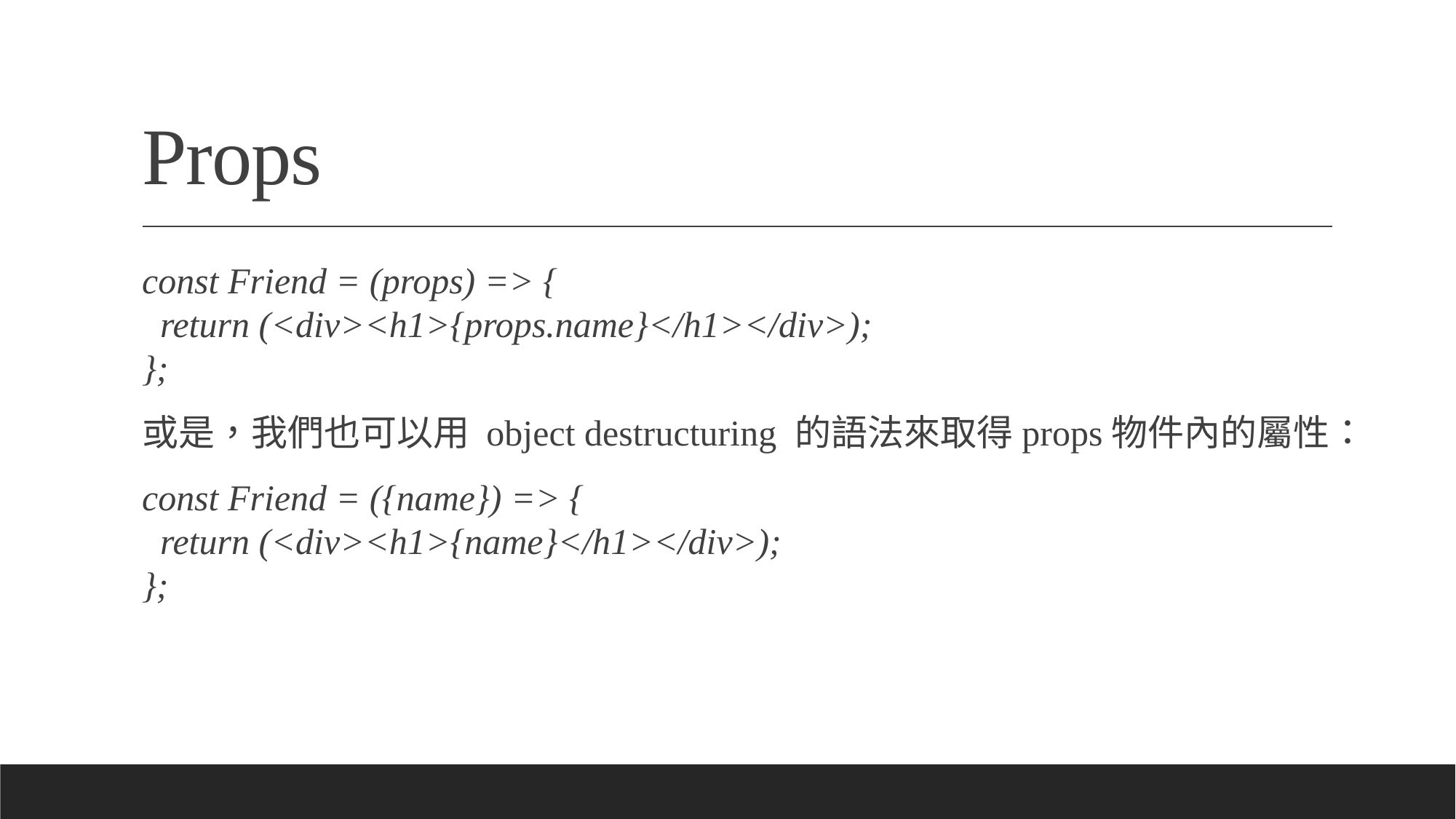

# Props
const Friend = (props) => {
  return (<div><h1>{props.name}</h1></div>);
};
或是，我們也可以用 object destructuring 的語法來取得props物件內的屬性：
const Friend = ({name}) => {
  return (<div><h1>{name}</h1></div>);
};